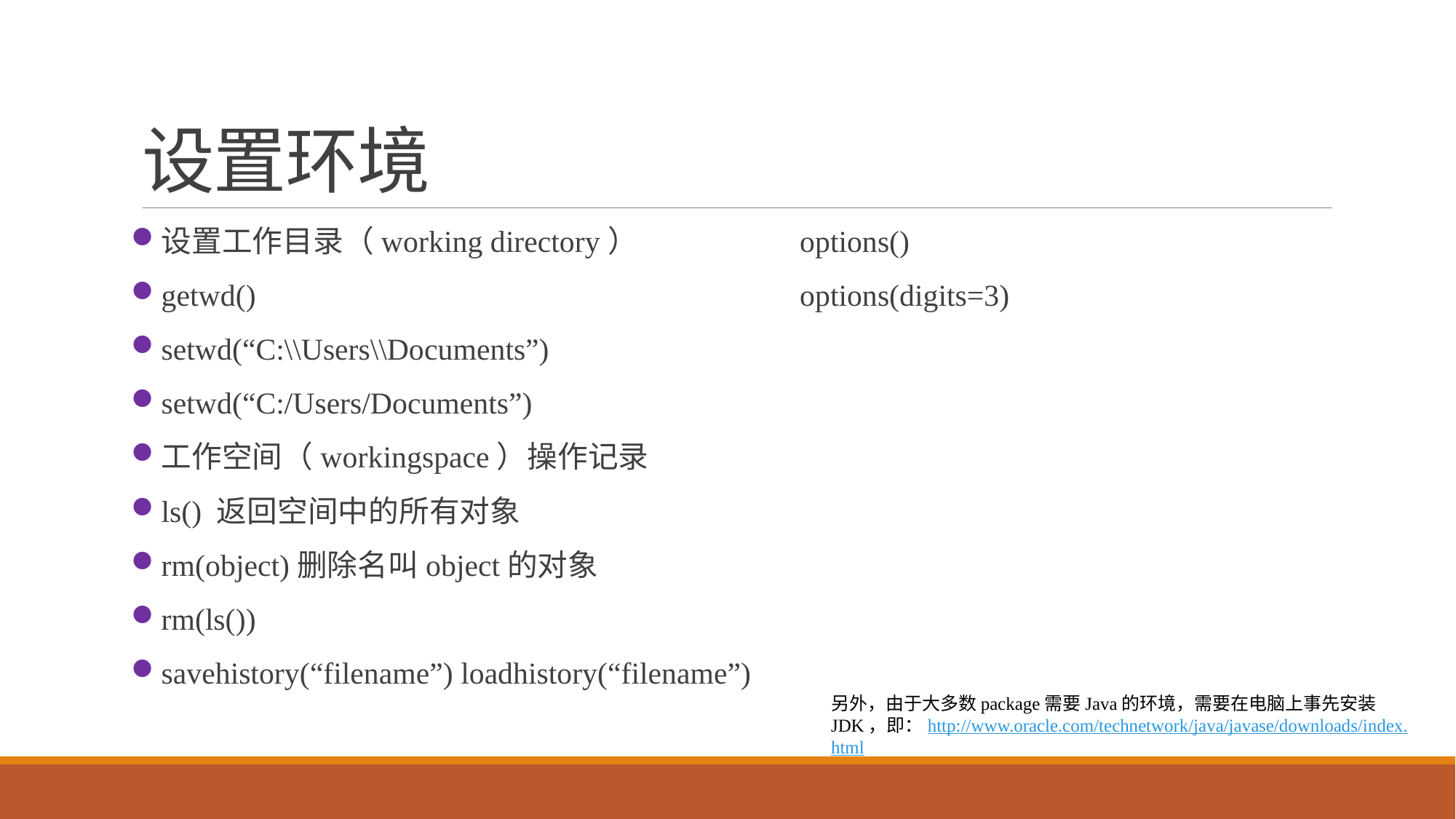

# 设置环境
设置工作目录（working directory）
getwd()
setwd(“C:\\Users\\Documents”)
setwd(“C:/Users/Documents”)
工作空间（workingspace）操作记录
ls() 返回空间中的所有对象
rm(object)删除名叫object的对象
rm(ls())
savehistory(“filename”) loadhistory(“filename”)
options()
options(digits=3)
另外，由于大多数package需要Java的环境，需要在电脑上事先安装JDK，即：http://www.oracle.com/technetwork/java/javase/downloads/index.html